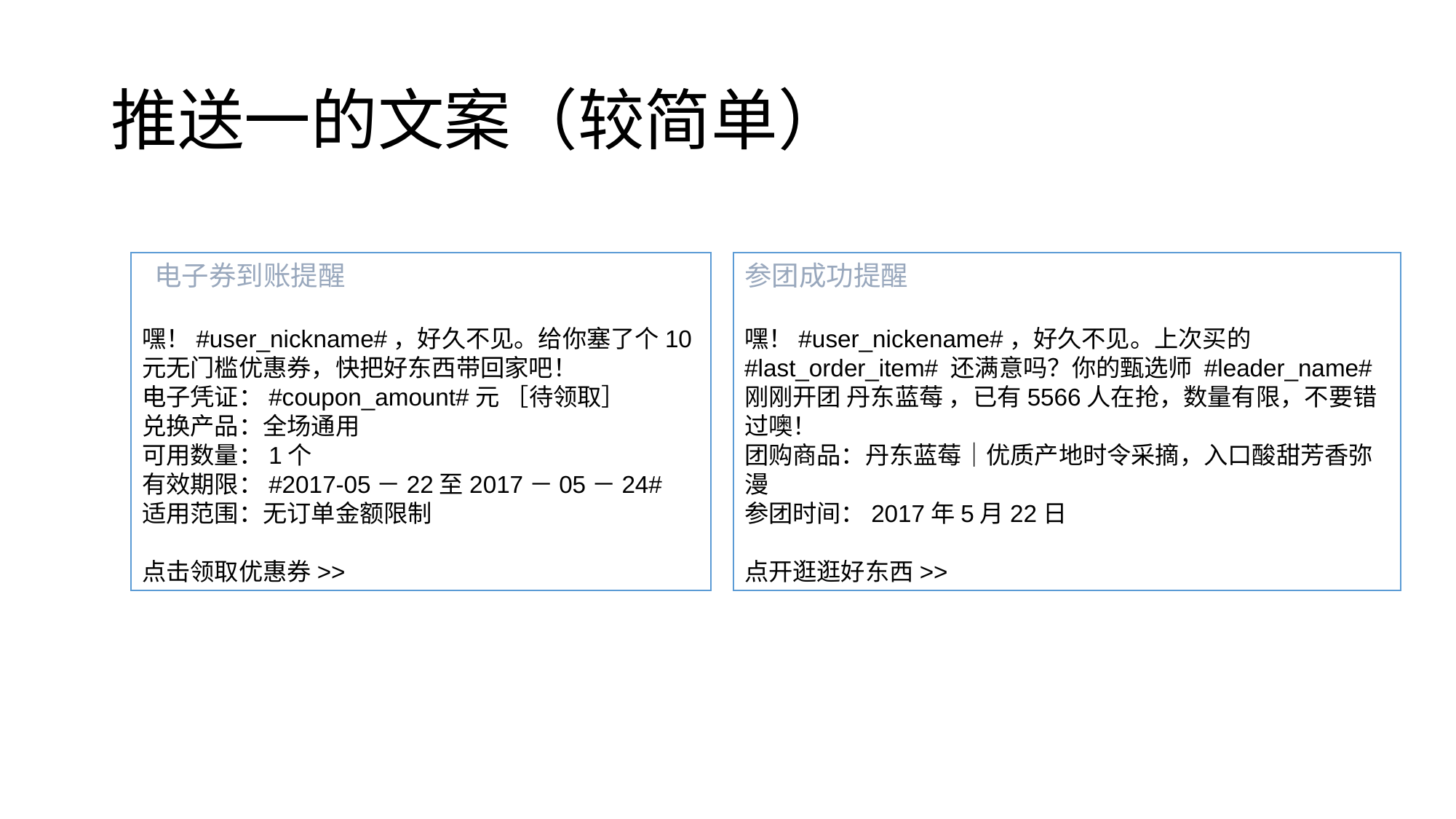

# 推送一的文案（较简单）
 电子券到账提醒

嘿！#user_nickname#，好久不见。给你塞了个10元无门槛优惠券，快把好东西带回家吧！
电子凭证：#coupon_amount#元 ［待领取］
兑换产品：全场通用
可用数量：1个
有效期限：#2017-05－22至2017－05－24#
适用范围：无订单金额限制

点击领取优惠券>>
参团成功提醒

嘿！#user_nickename#，好久不见。上次买的 #last_order_item# 还满意吗？你的甄选师 #leader_name# 刚刚开团 丹东蓝莓 ，已有5566人在抢，数量有限，不要错过噢！
团购商品：丹东蓝莓｜优质产地时令采摘，入口酸甜芳香弥漫
参团时间：2017年5月22日

点开逛逛好东西>>